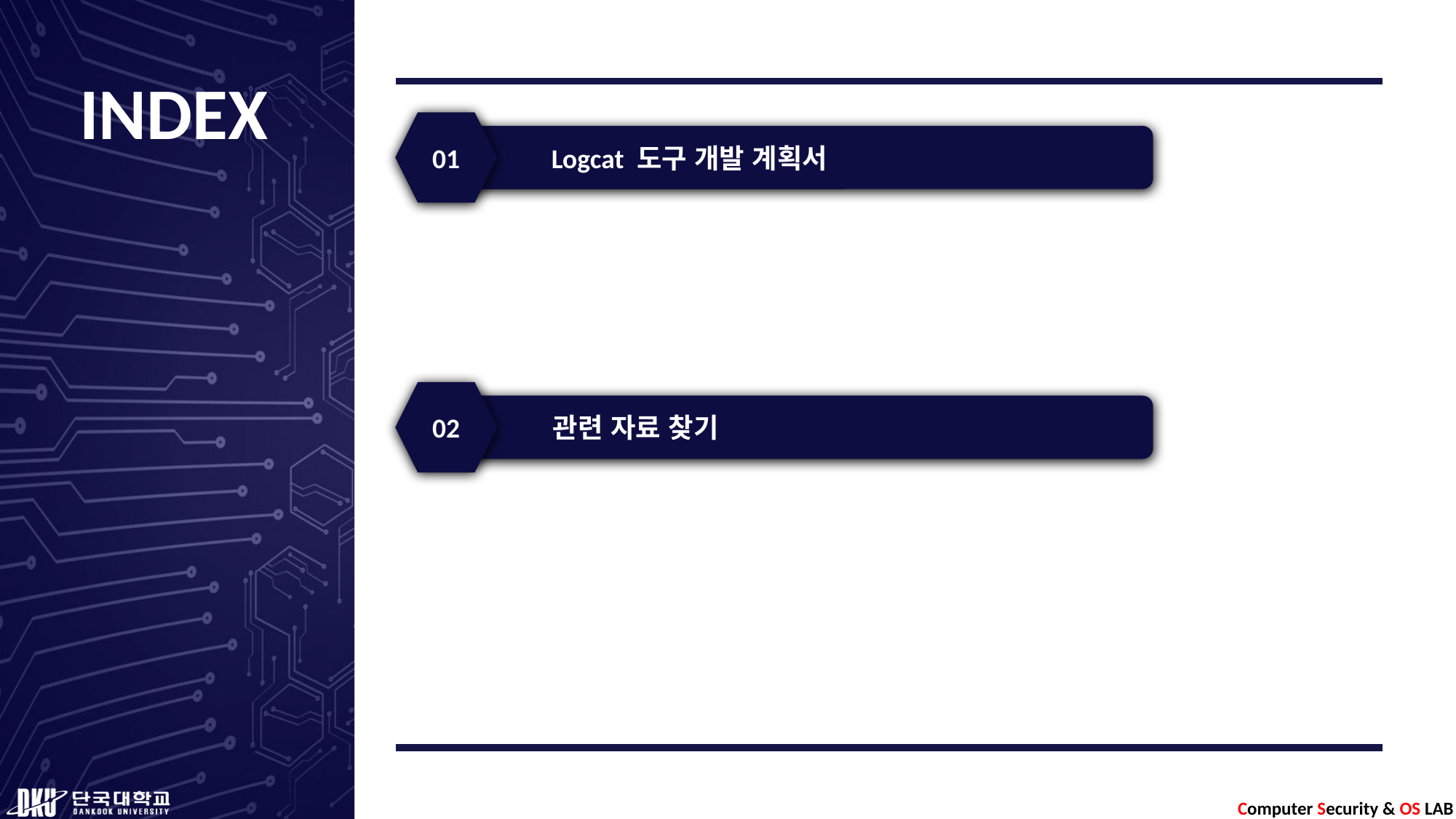

01
Logcat 도구 개발 계획서

02
관련 자료 찾기